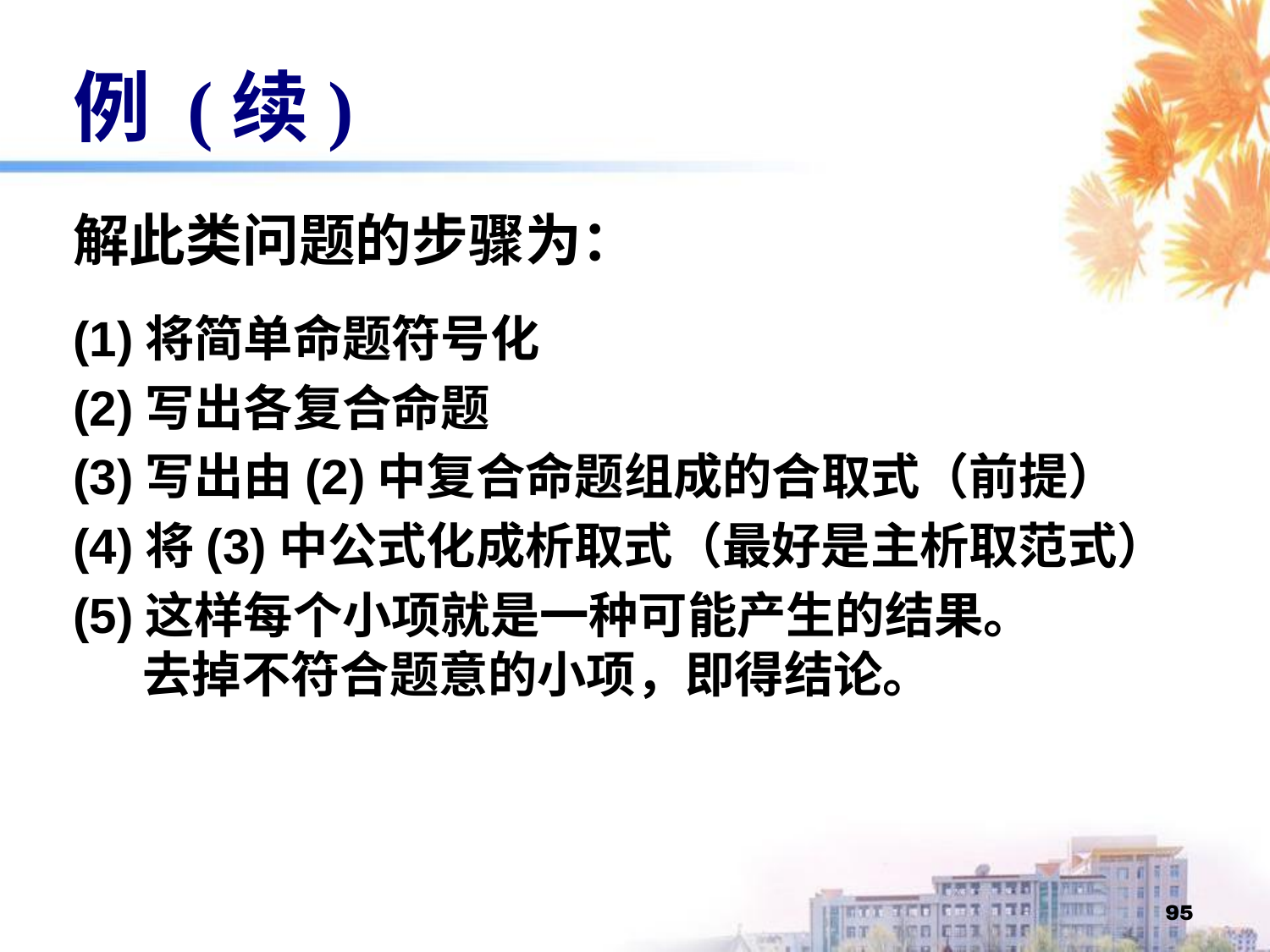

# 例 (续)
解此类问题的步骤为：

(1)将简单命题符号化
(2)写出各复合命题
(3)写出由(2)中复合命题组成的合取式（前提）
(4)将(3)中公式化成析取式（最好是主析取范式）
(5)这样每个小项就是一种可能产生的结果。
  去掉不符合题意的小项，即得结论。
95